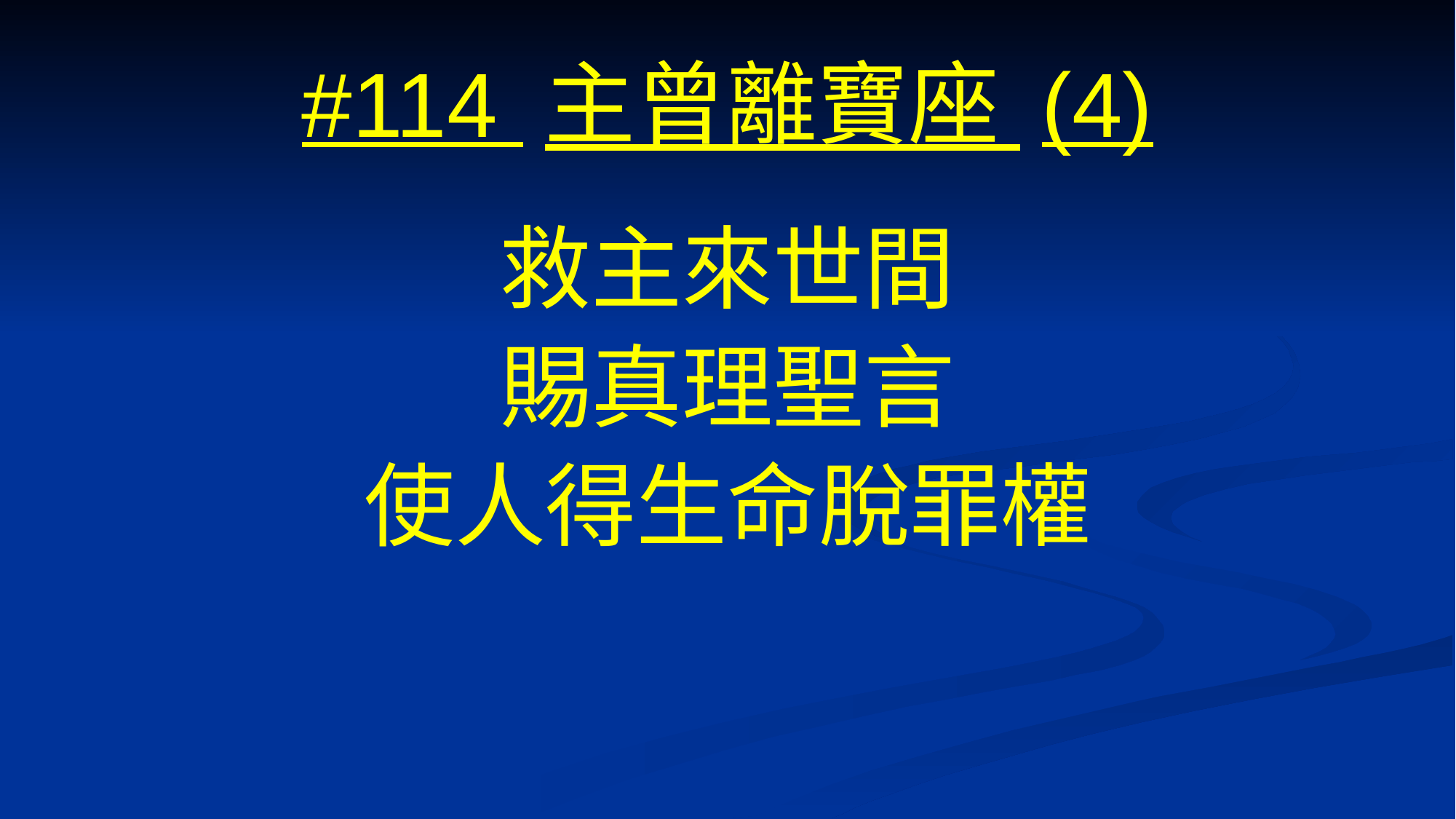

# #114 主曾離寶座 (4)
救主來世間
賜真理聖言
使人得生命脫罪權